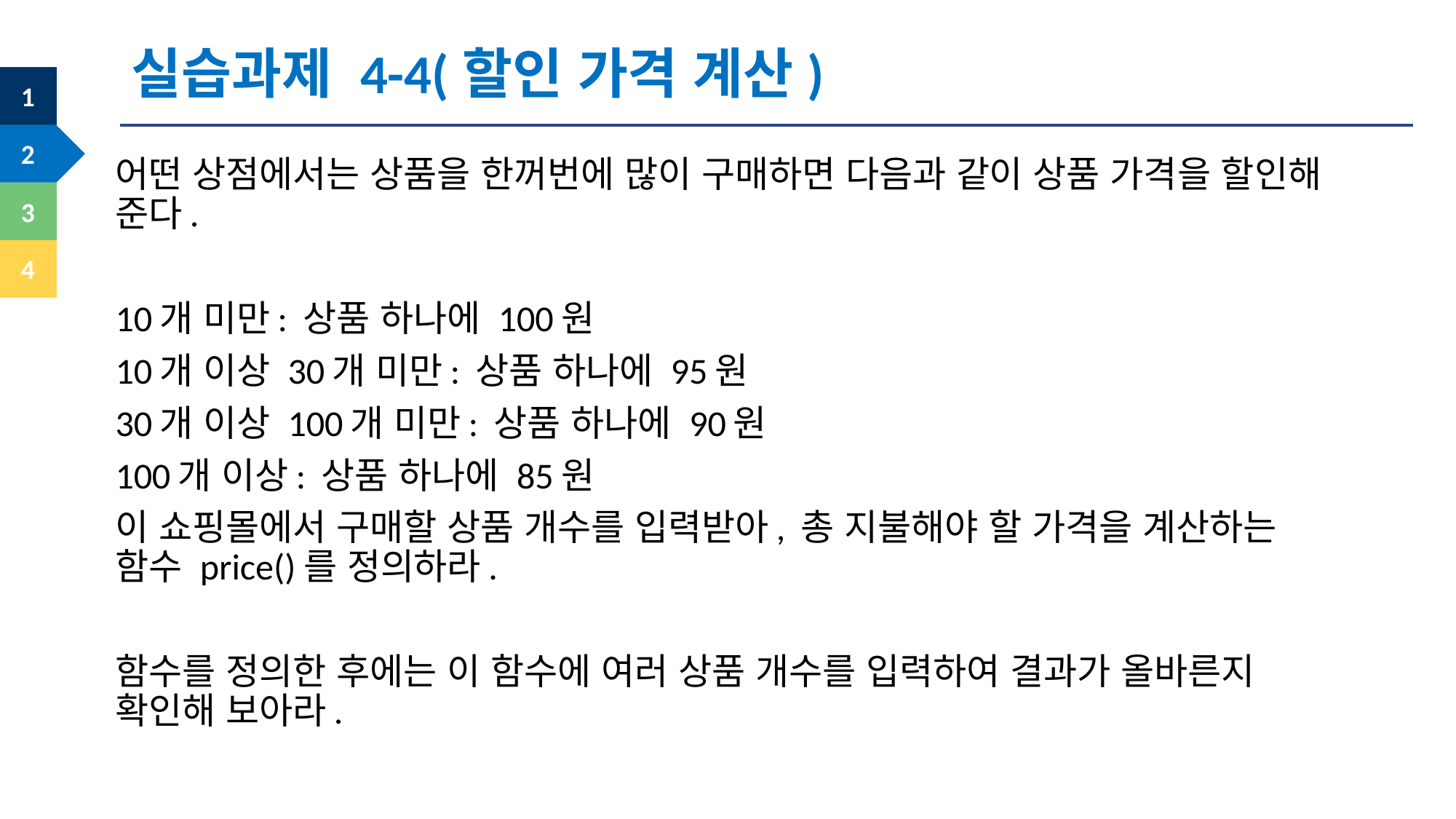

실습과제 4-4(할인 가격 계산)
어떤 상점에서는 상품을 한꺼번에 많이 구매하면 다음과 같이 상품 가격을 할인해 준다.

10개 미만: 상품 하나에 100원
10개 이상 30개 미만: 상품 하나에 95원
30개 이상 100개 미만: 상품 하나에 90원
100개 이상: 상품 하나에 85원
이 쇼핑몰에서 구매할 상품 개수를 입력받아, 총 지불해야 할 가격을 계산하는 함수 price()를 정의하라.

함수를 정의한 후에는 이 함수에 여러 상품 개수를 입력하여 결과가 올바른지 확인해 보아라.